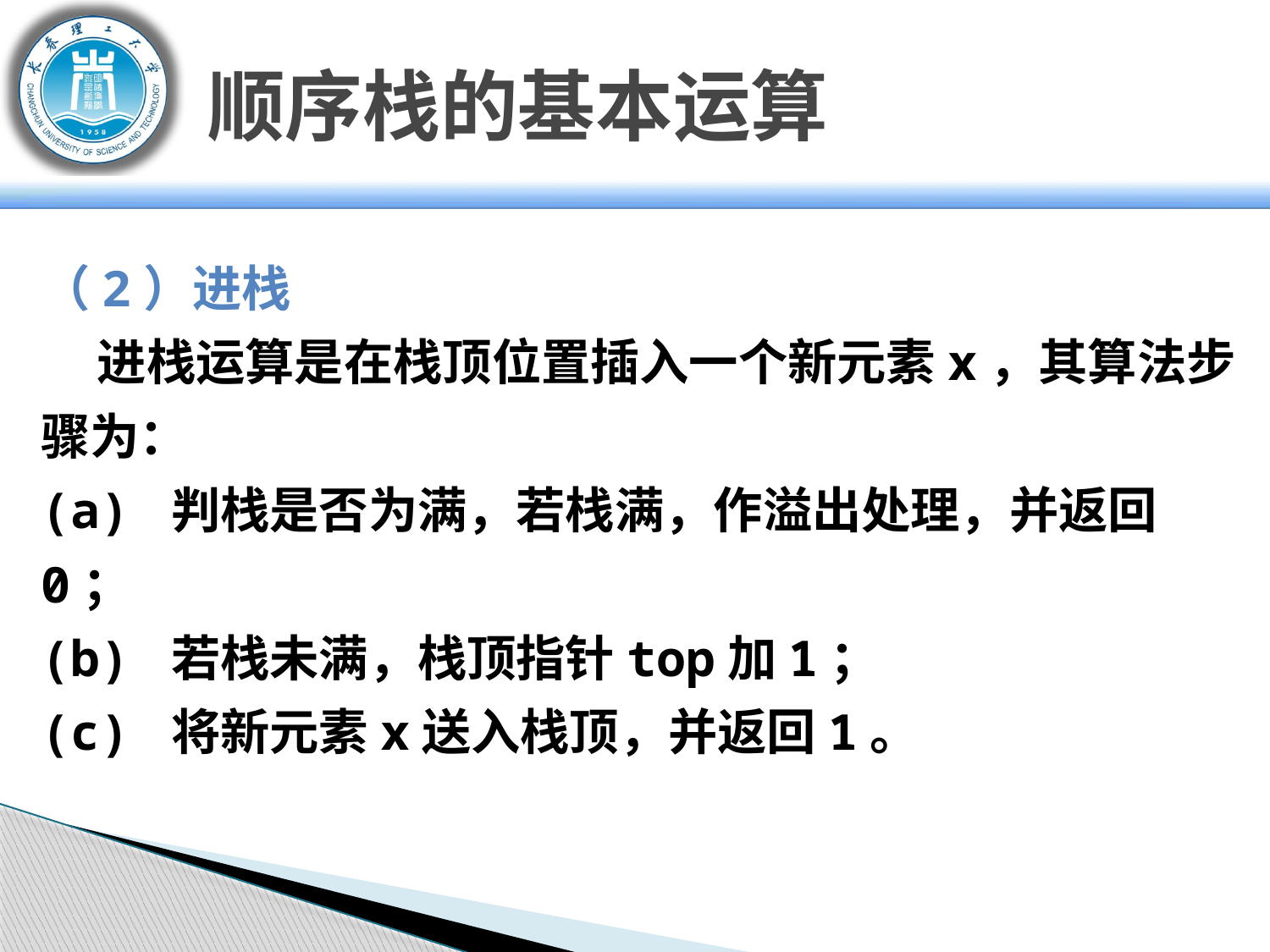

# 顺序栈的基本运算
（2）进栈
    进栈运算是在栈顶位置插入一个新元素x，其算法步骤为：
(a) 判栈是否为满，若栈满，作溢出处理，并返回0；
(b) 若栈未满，栈顶指针top加1；
(c) 将新元素x送入栈顶，并返回1。